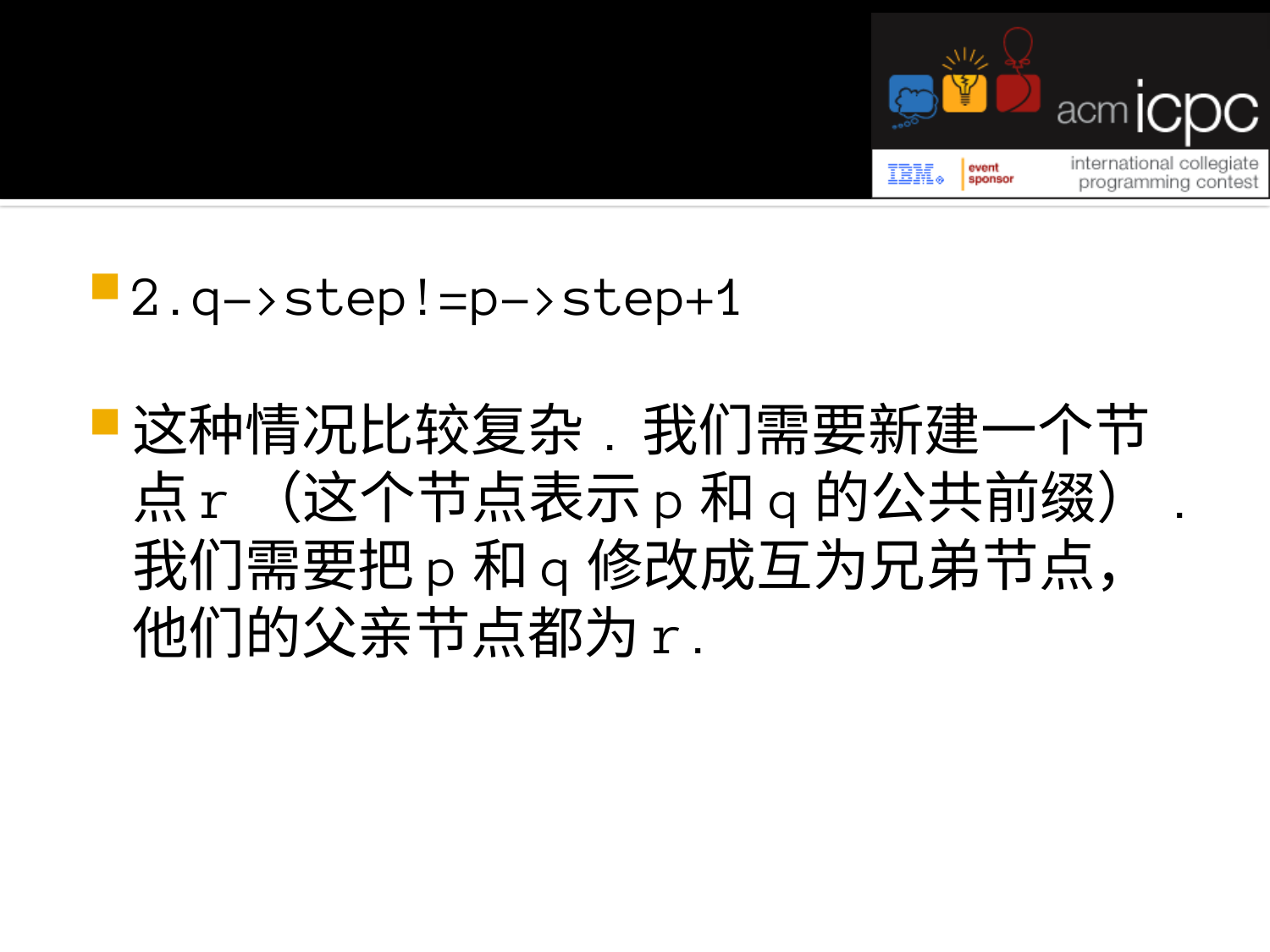

#
2.q->step!=p->step+1

这种情况比较复杂.我们需要新建一个节点r（这个节点表示p和q的公共前缀）.我们需要把p和q修改成互为兄弟节点，他们的父亲节点都为r.